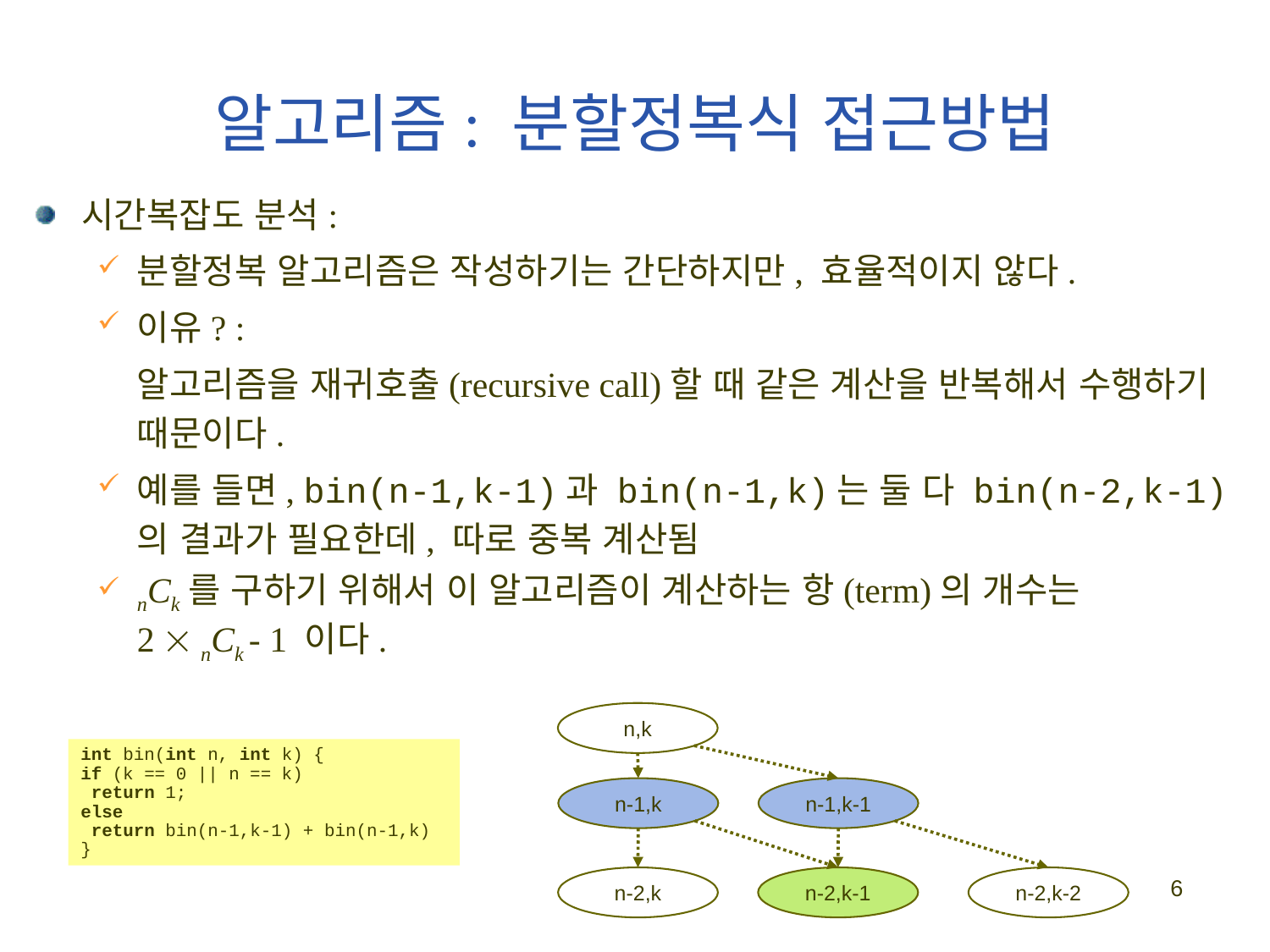

알고리즘: 분할정복식 접근방법
시간복잡도 분석:
분할정복 알고리즘은 작성하기는 간단하지만, 효율적이지 않다.
이유? :
	알고리즘을 재귀호출(recursive call)할 때 같은 계산을 반복해서 수행하기 때문이다.
예를 들면, bin(n-1,k-1)과 bin(n-1,k)는 둘 다 bin(n-2,k-1)의 결과가 필요한데, 따로 중복 계산됨
nCk를 구하기 위해서 이 알고리즘이 계산하는 항(term)의 개수는                2 × nCk - 1 이다.
n,k
int bin(int n, int k) {
if (k == 0 || n == k)
 return 1;
else
 return bin(n-1,k-1) + bin(n-1,k)
}
n-1,k
n-1,k-1
n-2,k
n-2,k-1
6
n-2,k-2